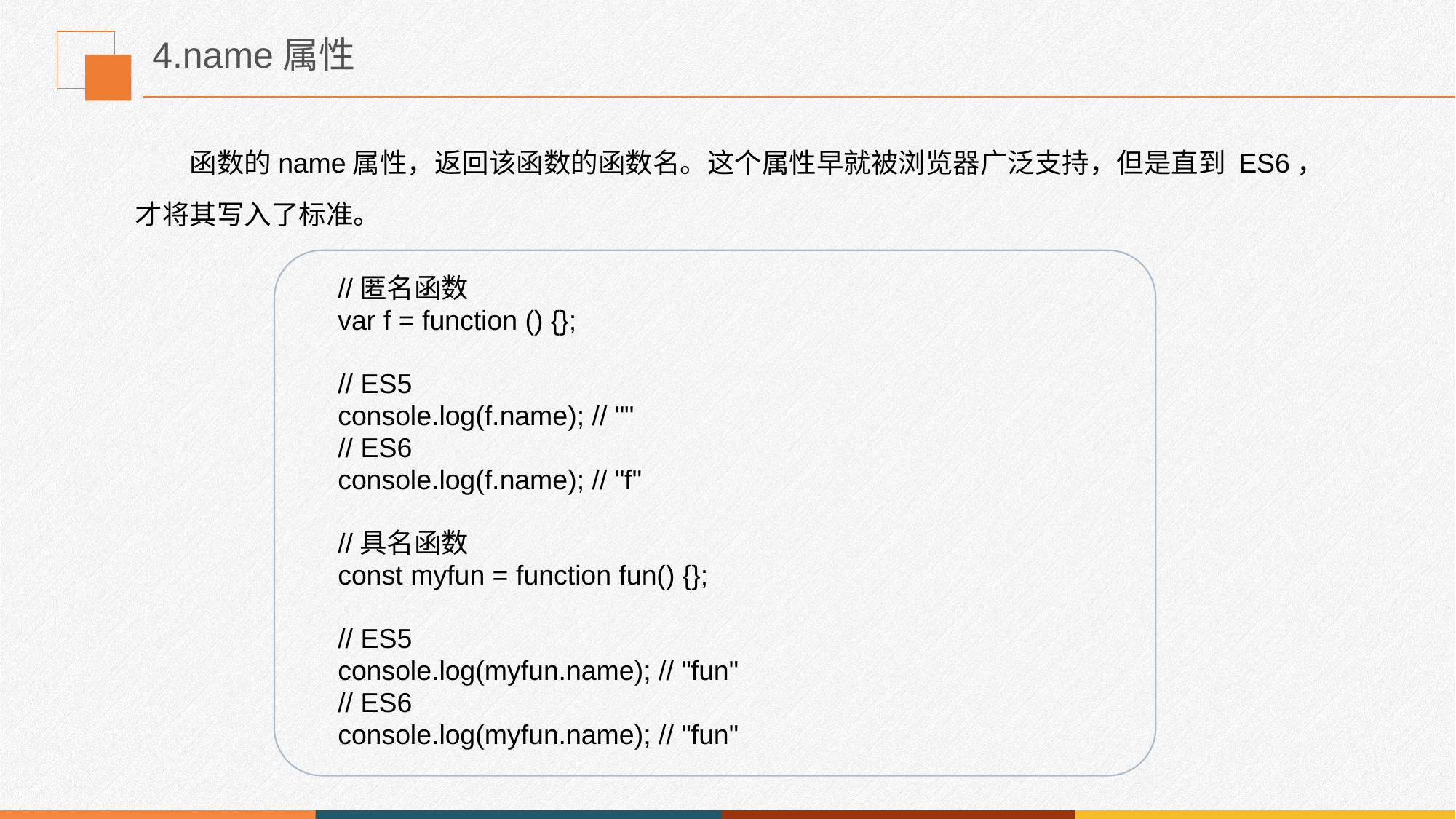

# 4.name属性
函数的name属性，返回该函数的函数名。这个属性早就被浏览器广泛支持，但是直到 ES6，才将其写入了标准。

//匿名函数
var f = function () {};

// ES5
console.log(f.name); // ""
// ES6
console.log(f.name); // "f"

//具名函数
const myfun = function fun() {};

// ES5
console.log(myfun.name); // "fun"
// ES6
console.log(myfun.name); // "fun"